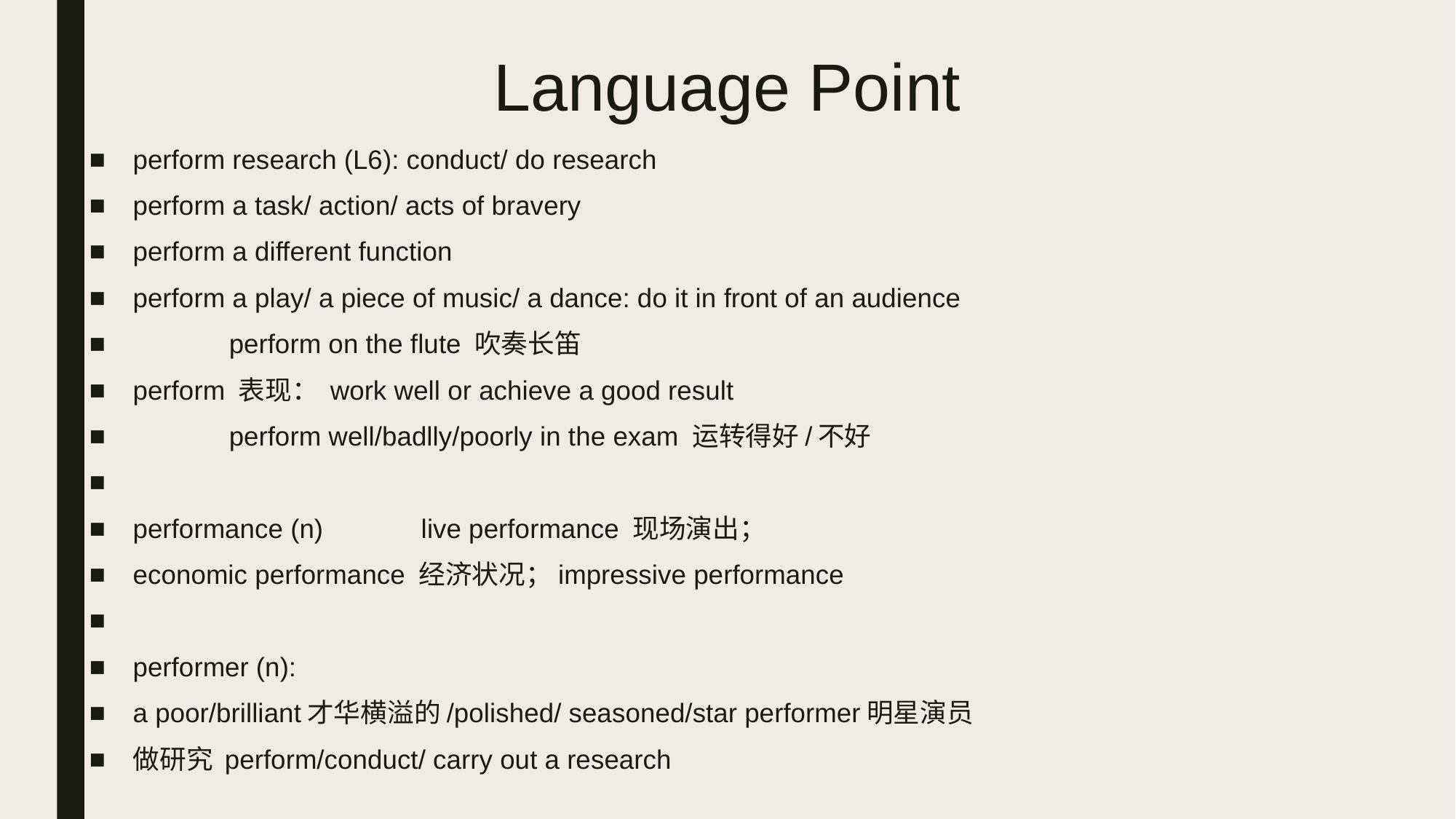

# Language Point
perform research (L6): conduct/ do research
perform a task/ action/ acts of bravery
perform a different function
perform a play/ a piece of music/ a dance: do it in front of an audience
	perform on the flute 吹奏长笛
perform 表现： work well or achieve a good result
	perform well/badlly/poorly in the exam 运转得好/不好

performance (n)  	live performance 现场演出；
economic performance 经济状况；impressive performance

performer (n):
a poor/brilliant才华横溢的/polished/ seasoned/star performer明星演员
做研究 perform/conduct/ carry out a research